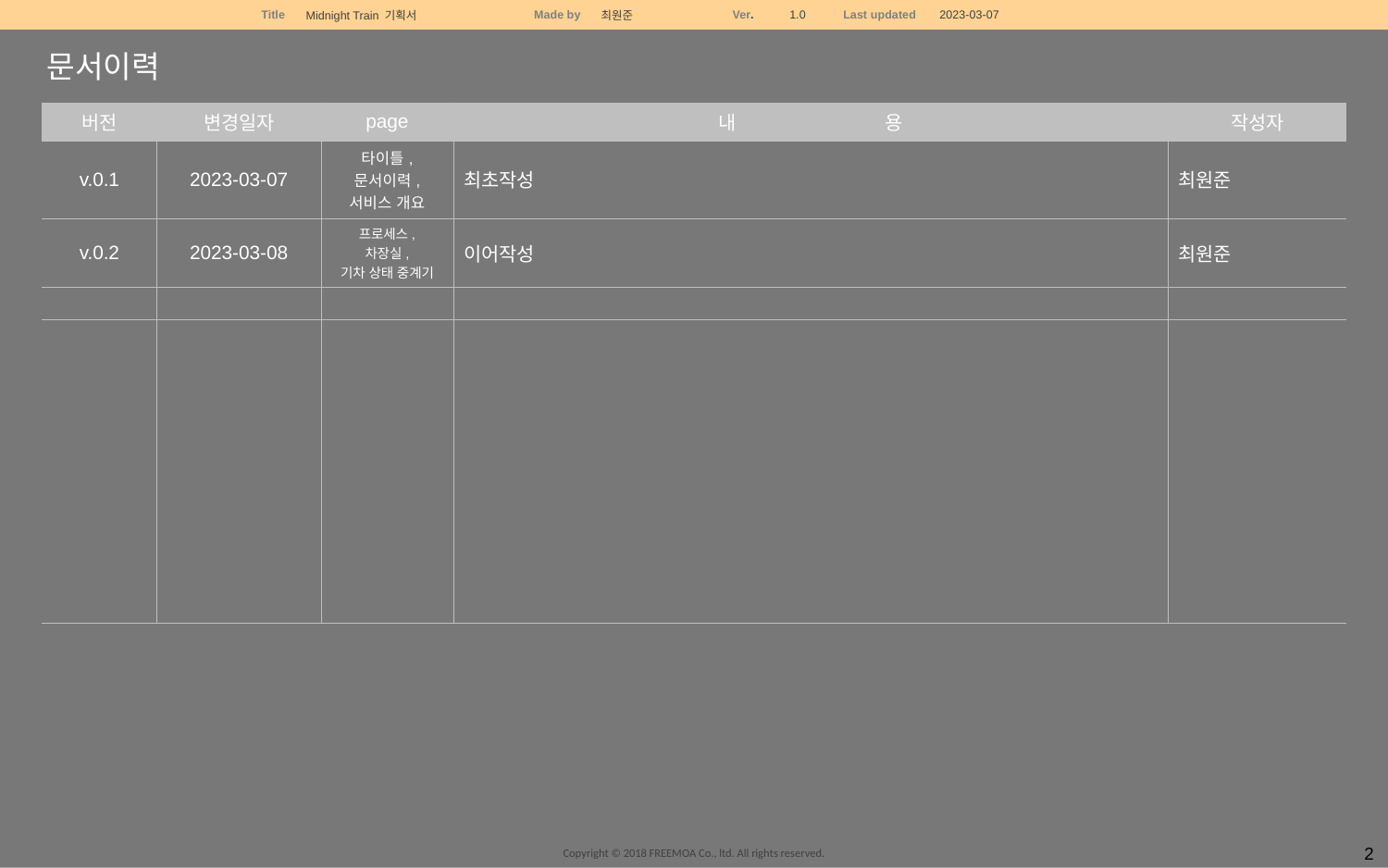

문서이력
| 버전 | 변경일자 | page | 내 용 | 작성자 |
| --- | --- | --- | --- | --- |
| v.0.1 | 2023-03-07 | 타이틀, 문서이력, 서비스 개요 | 최초작성 | 최원준 |
| v.0.2 | 2023-03-08 | 프로세스, 차장실, 기차 상태 중계기 | 이어작성 | 최원준 |
|  |  |  |  |  |
|  |  |  |  |  |